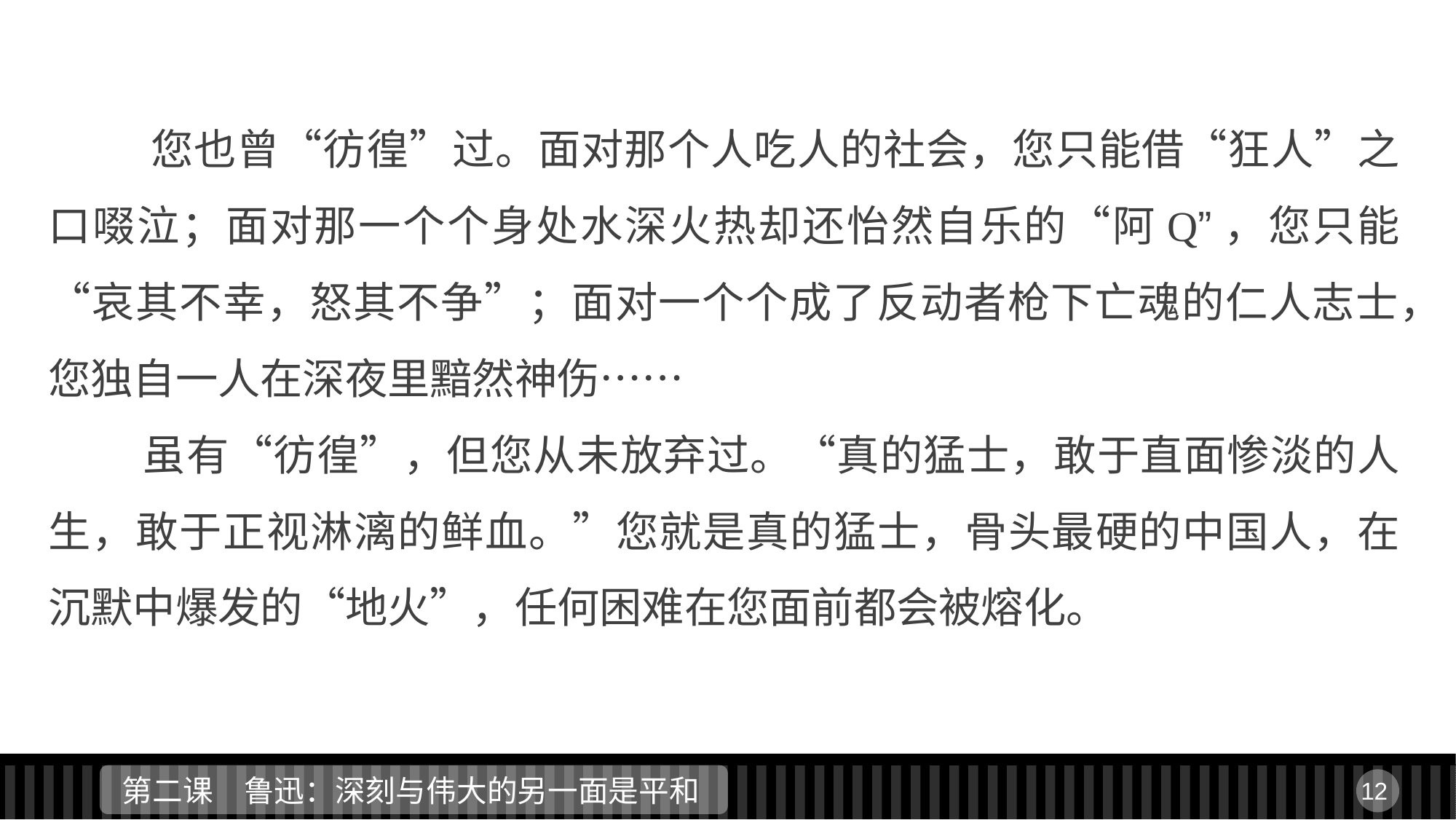

您也曾“彷徨”过。面对那个人吃人的社会，您只能借“狂人”之口啜泣；面对那一个个身处水深火热却还怡然自乐的“阿Q”，您只能“哀其不幸，怒其不争”；面对一个个成了反动者枪下亡魂的仁人志士，您独自一人在深夜里黯然神伤……
        虽有“彷徨”，但您从未放弃过。“真的猛士，敢于直面惨淡的人生，敢于正视淋漓的鲜血。”您就是真的猛士，骨头最硬的中国人，在沉默中爆发的“地火”，任何困难在您面前都会被熔化。